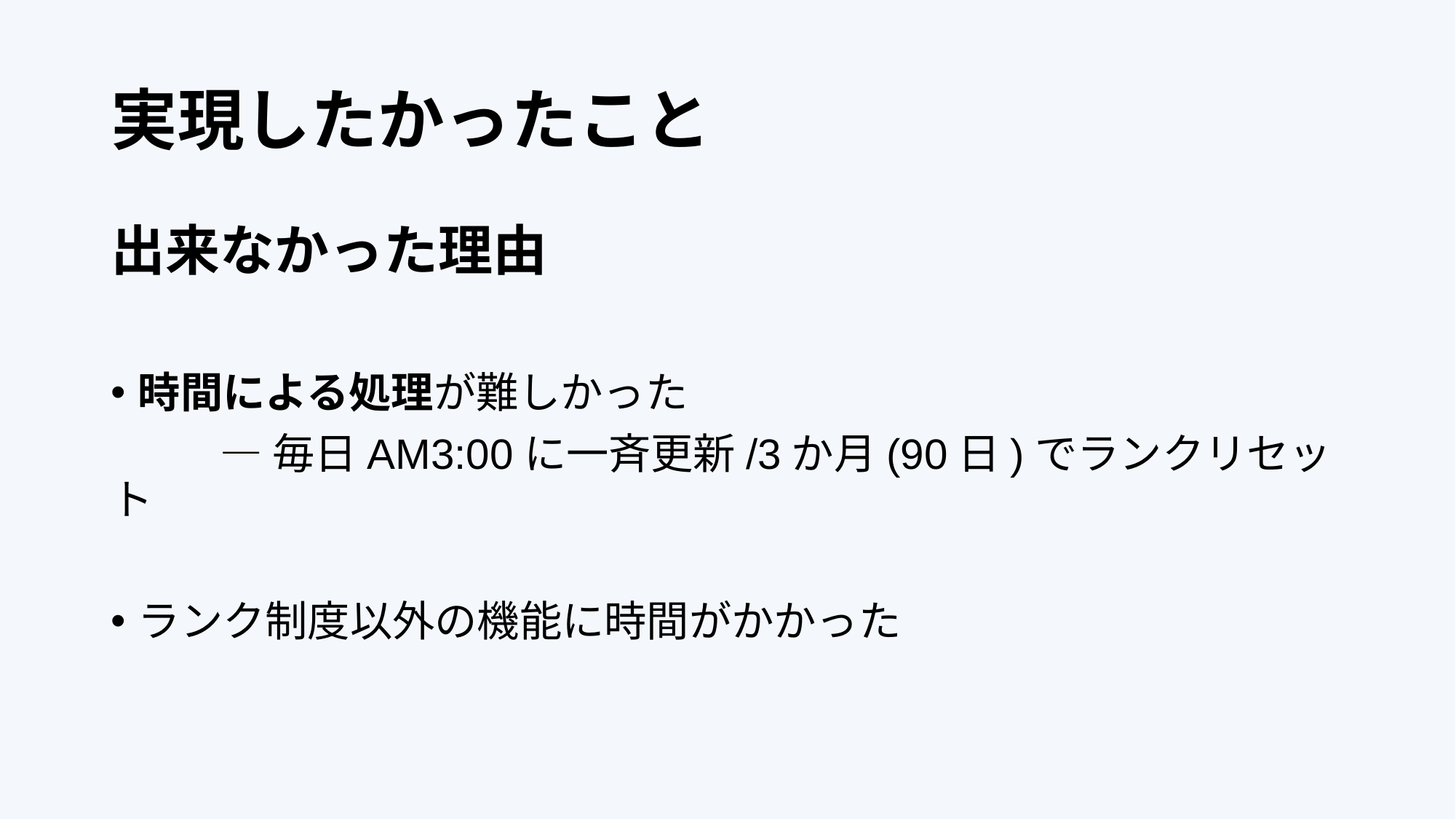

# 実現したかったこと
出来なかった理由

時間による処理が難しかった
	―毎日AM3:00に一斉更新/3か月(90日)でランクリセット

ランク制度以外の機能に時間がかかった